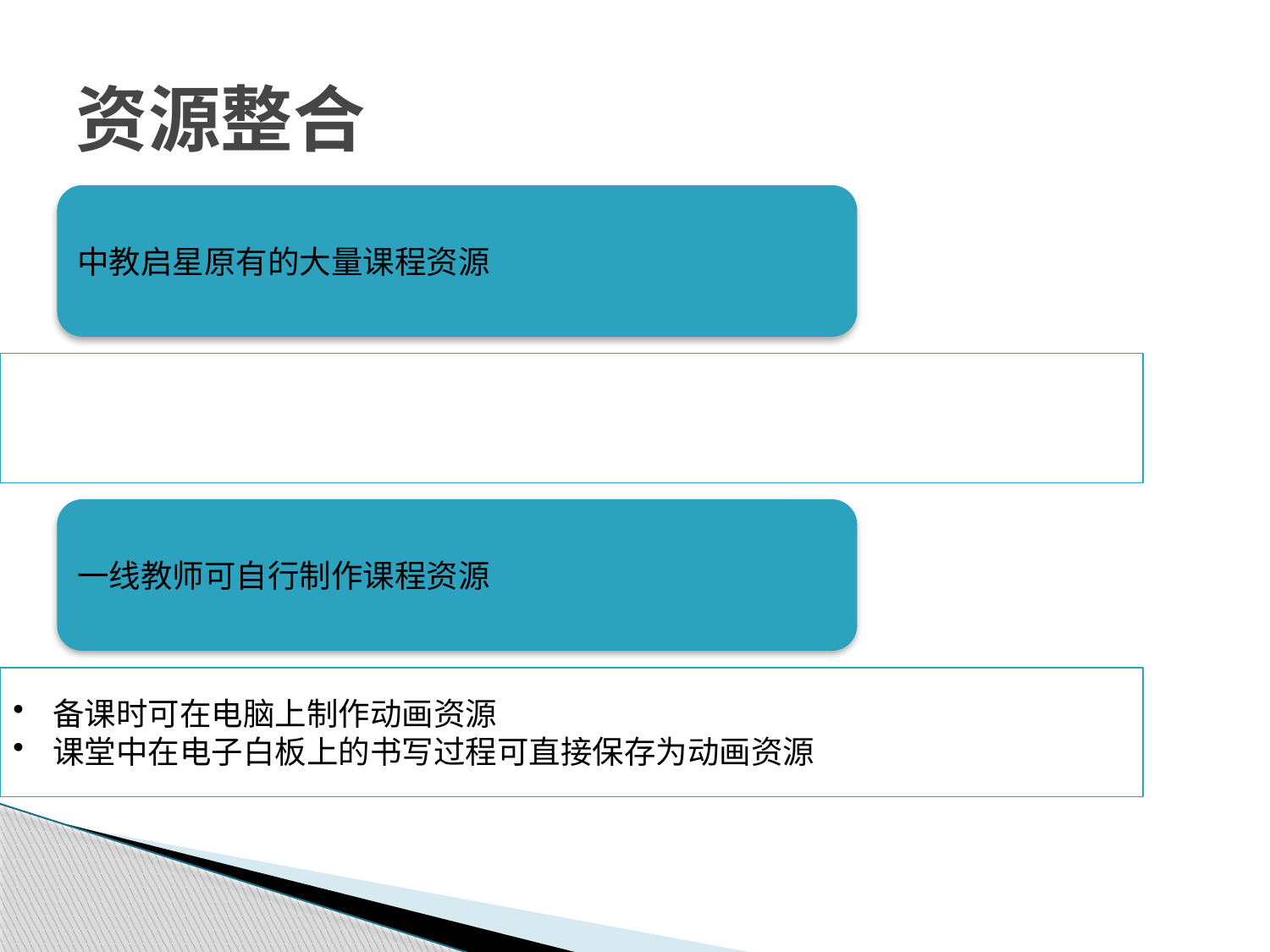

# 资源整合
中教启星原有的大量课程资源
一线教师可自行制作课程资源
备课时可在电脑上制作动画资源
课堂中在电子白板上的书写过程可直接保存为动画资源